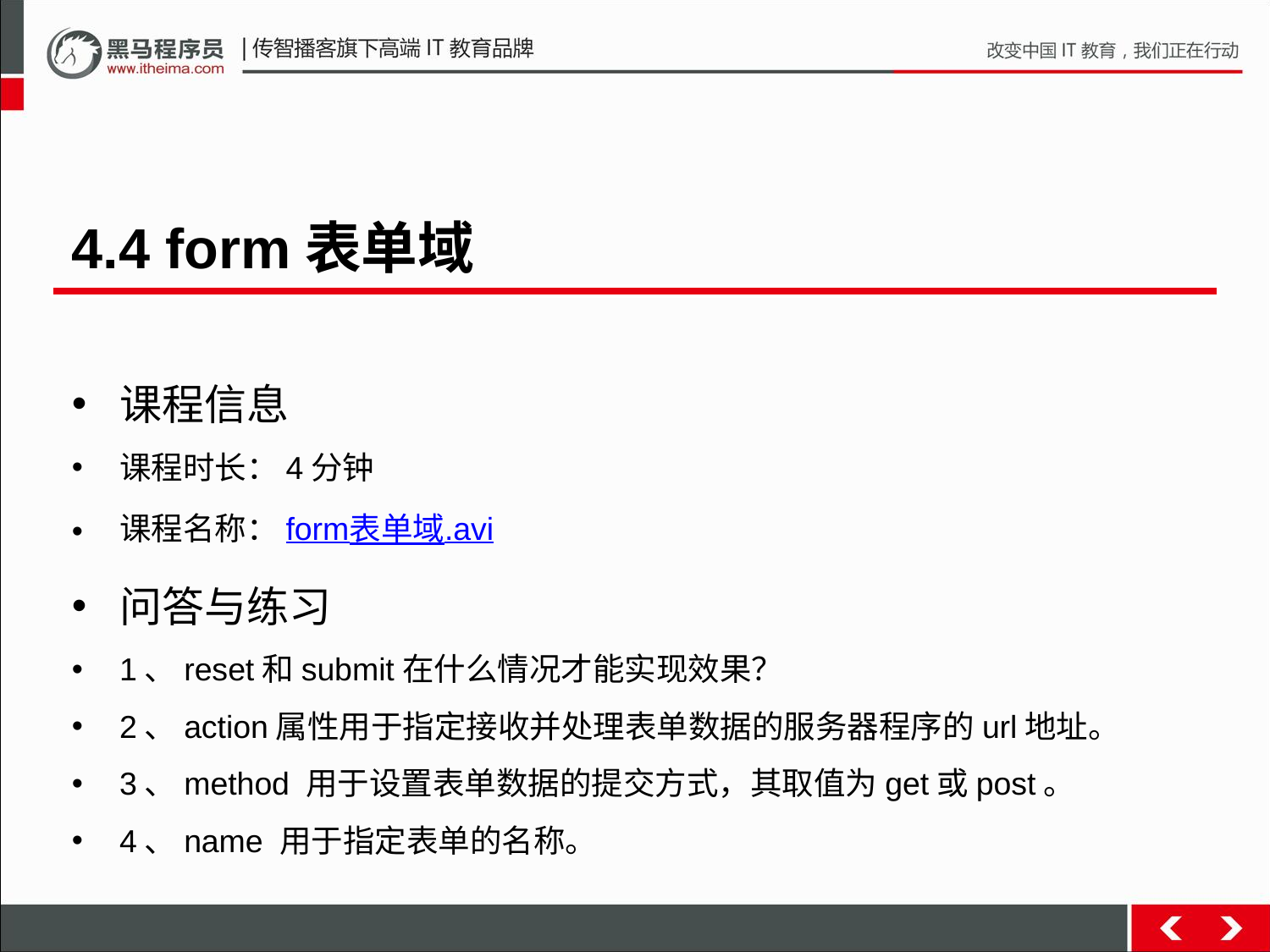

4.4 form表单域
课程信息
课程时长：4分钟
课程名称：form表单域.avi
问答与练习
1、reset和submit在什么情况才能实现效果？
2、action属性用于指定接收并处理表单数据的服务器程序的url地址。
3、method 用于设置表单数据的提交方式，其取值为get或post。
4、name 用于指定表单的名称。